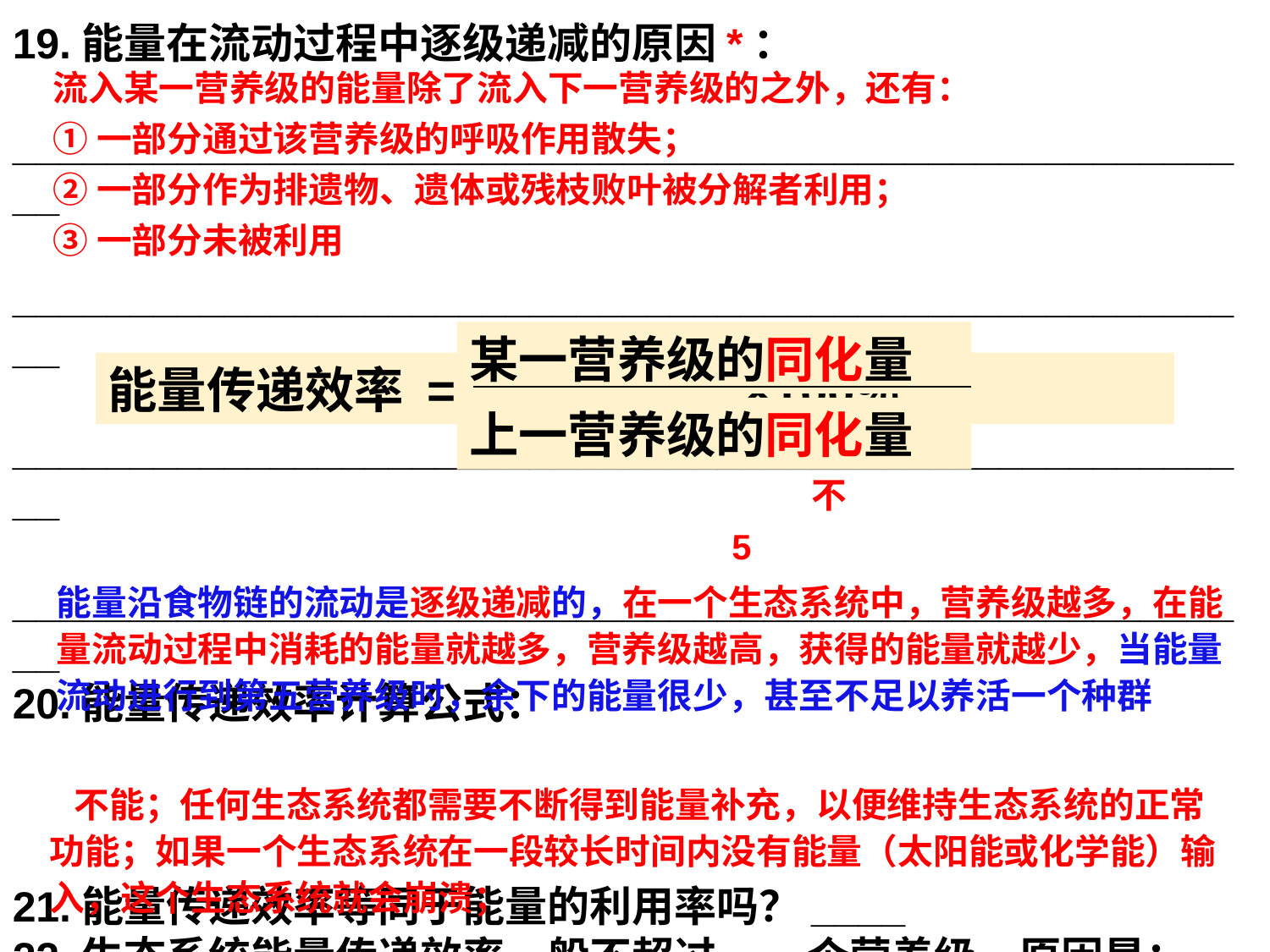

19.能量在流动过程中逐级递减的原因*：
  ______________________________________________________
  ______________________________________________________
  ______________________________________________________
  ______________________________________________________
20.能量传递效率计算公式：

21.能量传递效率等同于能量的利用率吗？____
22.生态系统能量传递效率一般不超过___个营养级，原因是：
  ______________________________________________________
  ______________________________________________________
  ______________________________________________________
23.生态系统可以较长时期内没有能量输入吗？
  ______________________________________________________
  ______________________________________________________
  ______________________________________________________
流入某一营养级的能量除了流入下一营养级的之外，还有：
①一部分通过该营养级的呼吸作用散失；
②一部分作为排遗物、遗体或残枝败叶被分解者利用；
③一部分未被利用
某一营养级的同化量
能量传递效率 =                     ×100%
上一营养级的同化量
不
5
能量沿食物链的流动是逐级递减的，在一个生态系统中，营养级越多，在能量流动过程中消耗的能量就越多，营养级越高，获得的能量就越少，当能量流动进行到第五营养级时，余下的能量很少，甚至不足以养活一个种群
  不能；任何生态系统都需要不断得到能量补充，以便维持生态系统的正常功能；如果一个生态系统在一段较长时间内没有能量（太阳能或化学能）输入，这个生态系统就会崩溃；